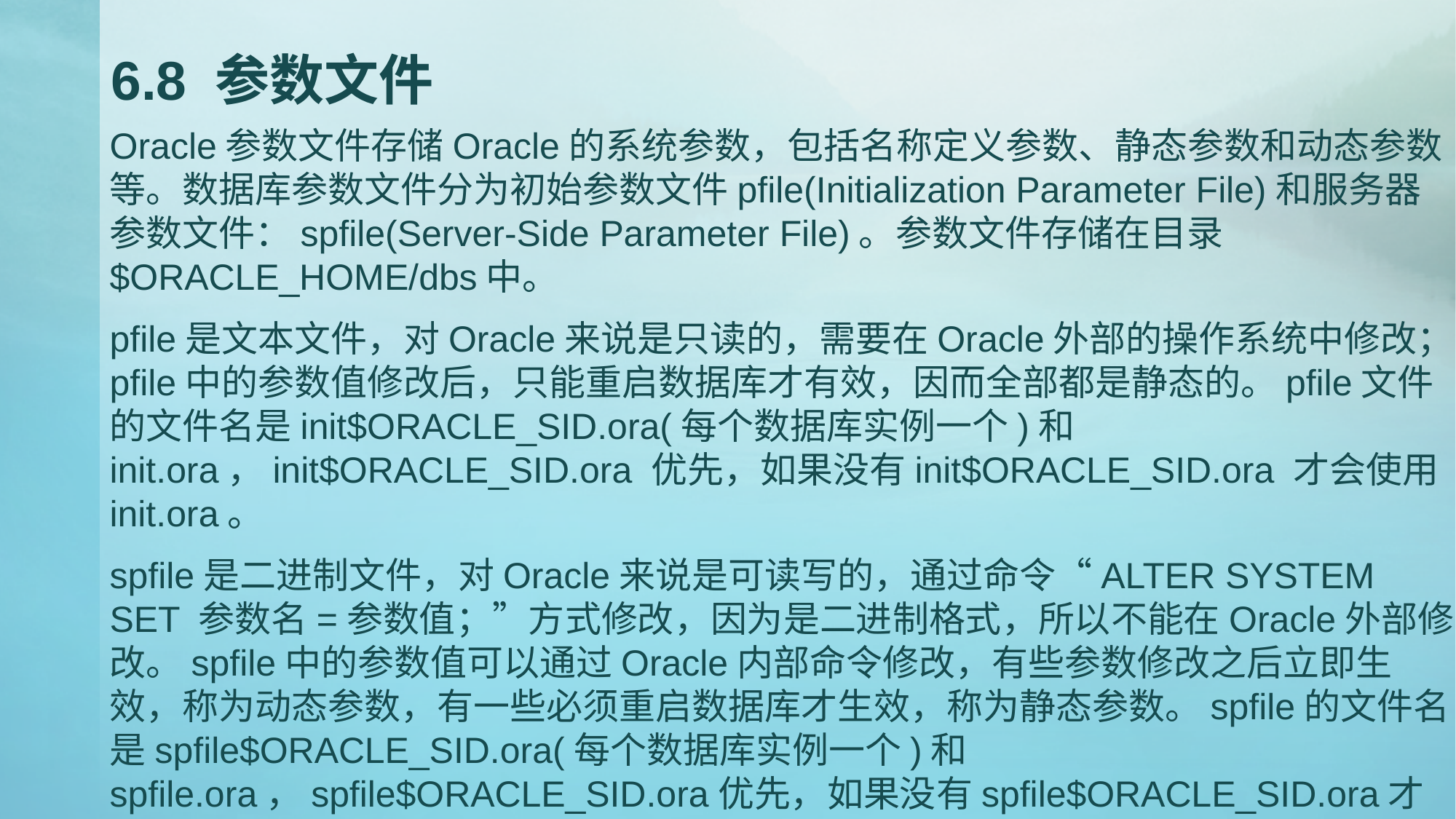

# 6.8 参数文件
Oracle参数文件存储Oracle的系统参数，包括名称定义参数、静态参数和动态参数等。数据库参数文件分为初始参数文件pfile(Initialization Parameter File)和服务器参数文件：spfile(Server-Side Parameter File)。参数文件存储在目录$ORACLE_HOME/dbs中。
pfile是文本文件，对Oracle来说是只读的，需要在Oracle外部的操作系统中修改；pfile中的参数值修改后，只能重启数据库才有效，因而全部都是静态的。pfile文件的文件名是init$ORACLE_SID.ora(每个数据库实例一个)和init.ora，init$ORACLE_SID.ora 优先，如果没有init$ORACLE_SID.ora 才会使用init.ora。
spfile是二进制文件，对Oracle来说是可读写的，通过命令“ALTER SYSTEM SET 参数名=参数值；”方式修改，因为是二进制格式，所以不能在Oracle外部修改。spfile中的参数值可以通过Oracle内部命令修改，有些参数修改之后立即生效，称为动态参数，有一些必须重启数据库才生效，称为静态参数。spfile的文件名是spfile$ORACLE_SID.ora(每个数据库实例一个)和spfile.ora，spfile$ORACLE_SID.ora优先，如果没有spfile$ORACLE_SID.ora才会使用spfile.ora。